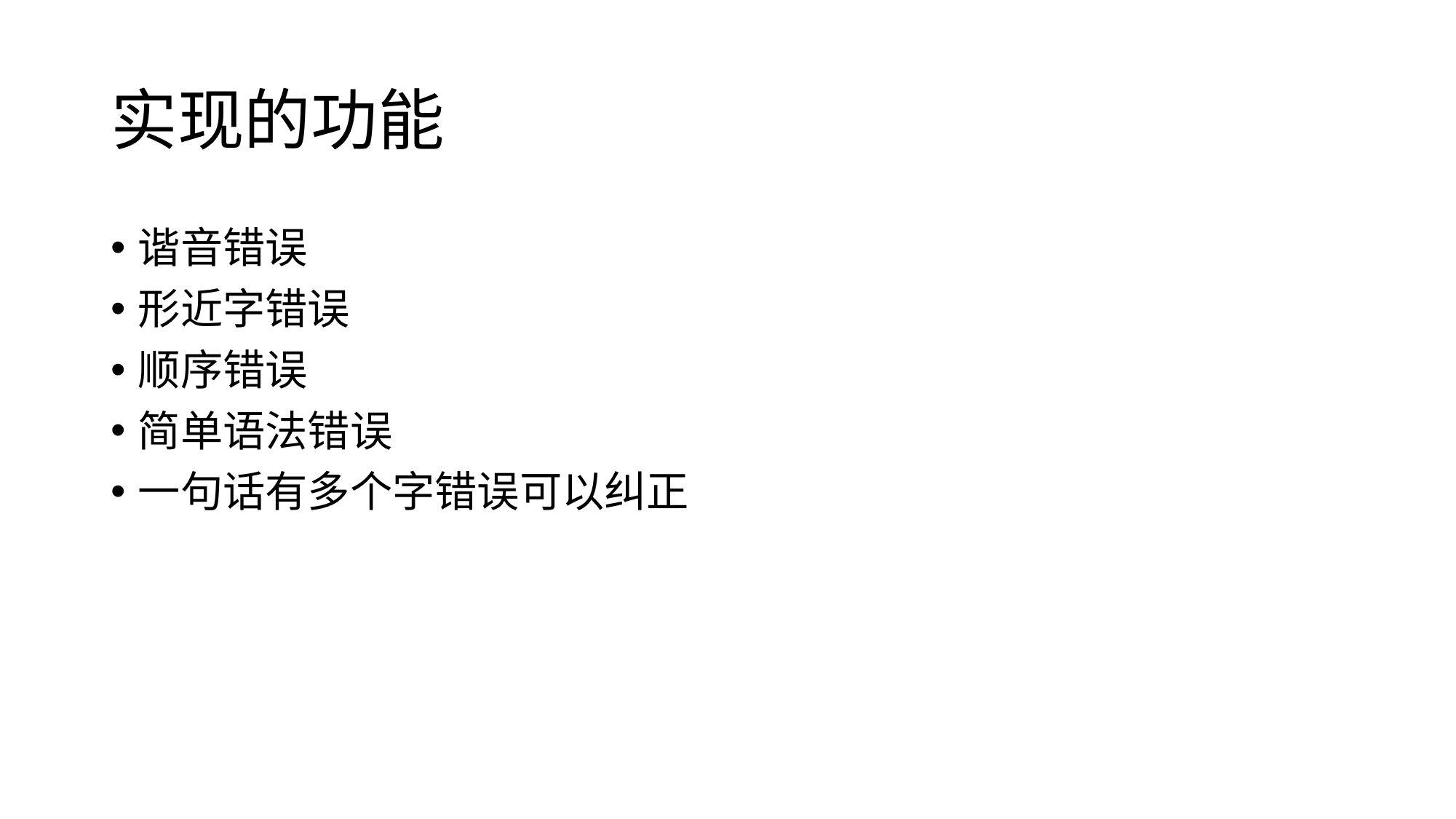

# 实现的功能
谐音错误
形近字错误
顺序错误
简单语法错误
一句话有多个字错误可以纠正